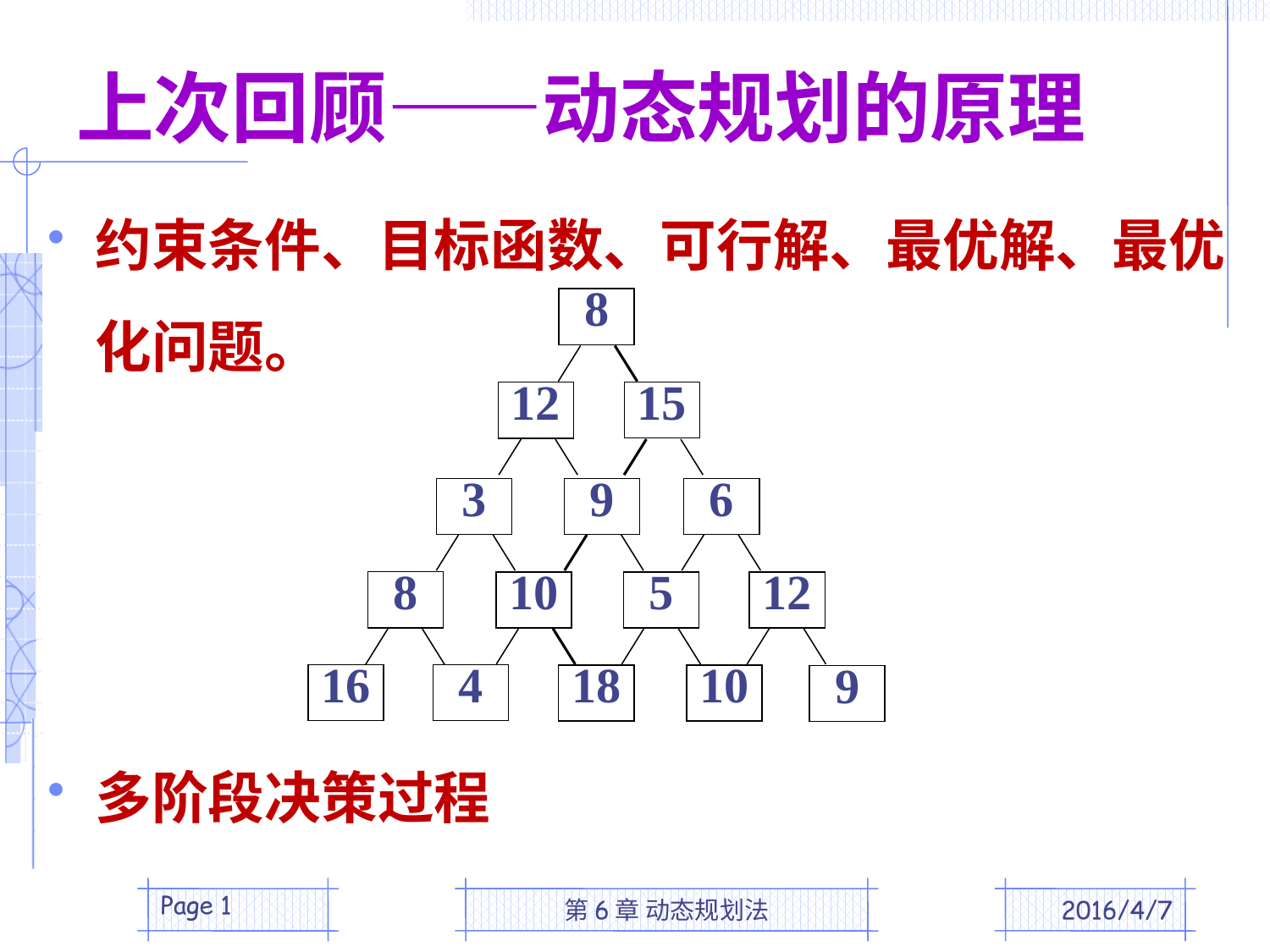

# 上次回顾——动态规划的原理
约束条件、目标函数、可行解、最优解、最优化问题。

多阶段决策过程

8

15
12

3
9
6

8
10
12
5

16
4
18
10
9
Page 1
第6章 动态规划法
2016/4/7